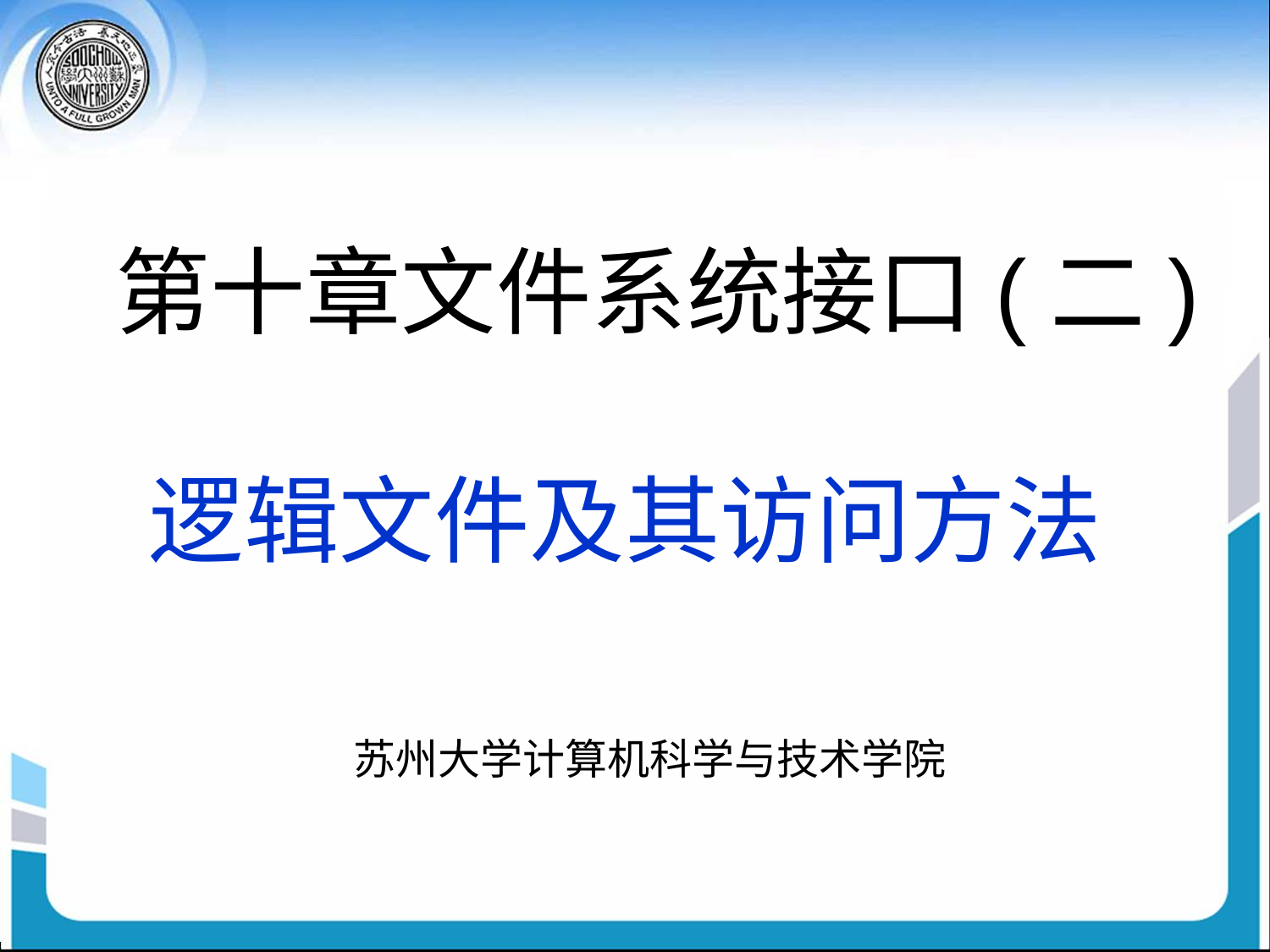

# 第十章文件系统接口(二) 逻辑文件及其访问方法
苏州大学计算机科学与技术学院